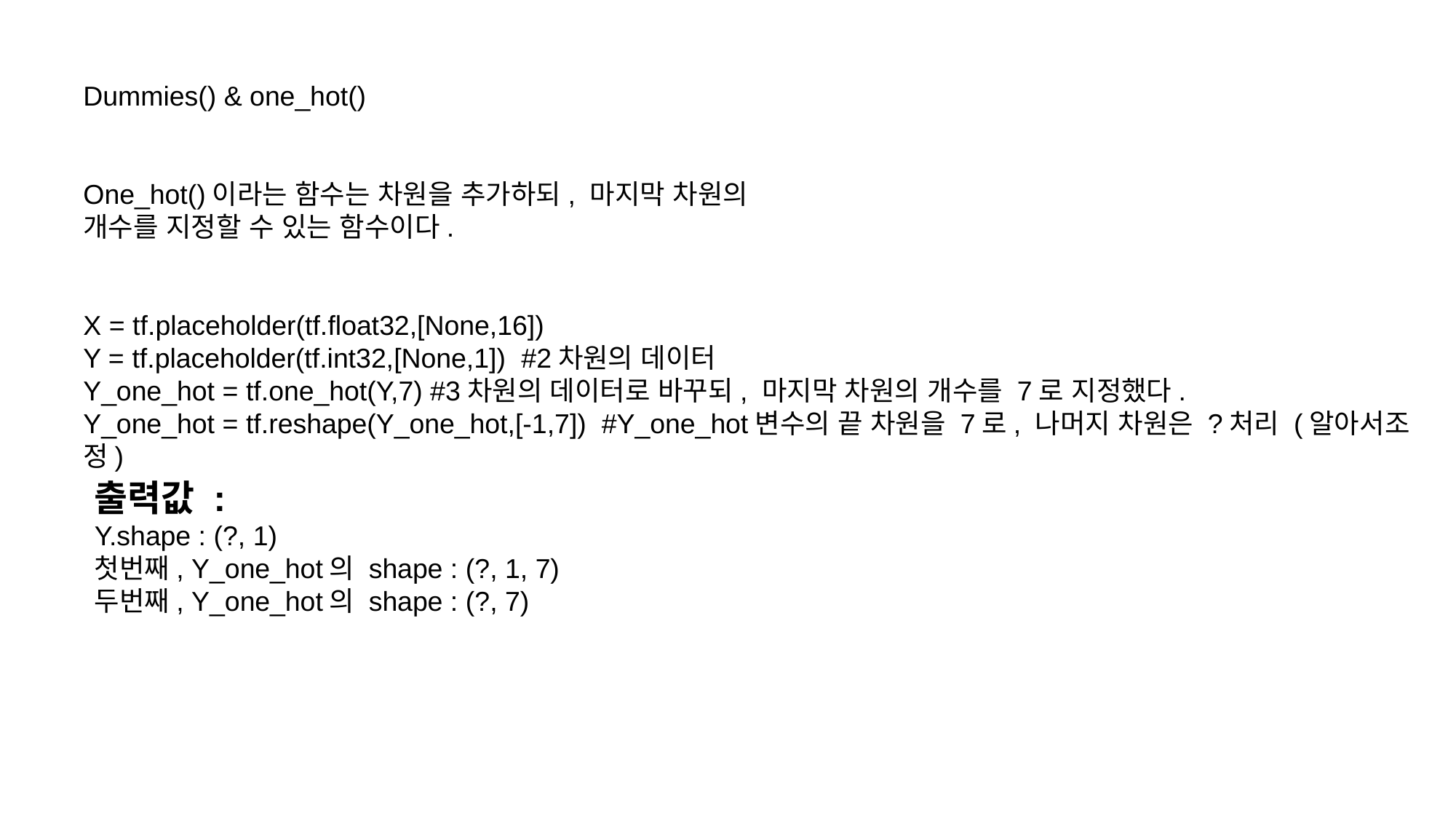

Dummies() & one_hot()
One_hot()이라는 함수는 차원을 추가하되, 마지막 차원의 개수를 지정할 수 있는 함수이다.
X = tf.placeholder(tf.float32,[None,16])
Y = tf.placeholder(tf.int32,[None,1])  #2차원의 데이터
Y_one_hot = tf.one_hot(Y,7) #3차원의 데이터로 바꾸되, 마지막 차원의 개수를 7로 지정했다.
Y_one_hot = tf.reshape(Y_one_hot,[-1,7])  #Y_one_hot변수의 끝 차원을 7로, 나머지 차원은 ?처리 (알아서조정)
출력값 :
Y.shape : (?, 1)
첫번째, Y_one_hot의 shape : (?, 1, 7)
두번째, Y_one_hot의 shape : (?, 7)